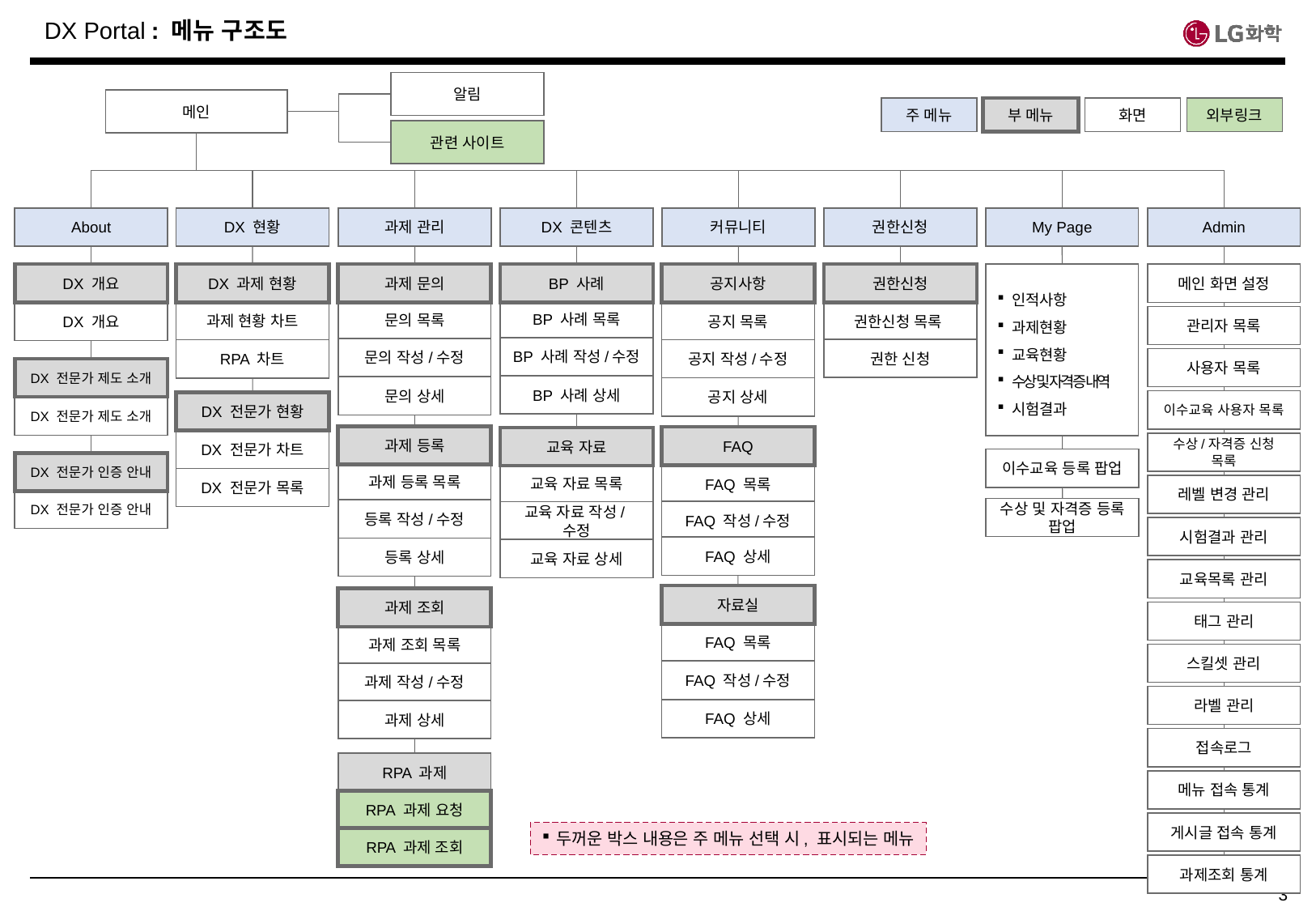

: 메뉴 구조도
알림
메인
주 메뉴
부 메뉴
화면
외부링크
관련 사이트
About
DX 현황
과제 관리
DX 콘텐츠
커뮤니티
권한신청
My Page
Admin
인적사항
과제현황
교육현황
수상 및 자격증 내역
시험결과
DX 개요
DX 과제 현황
과제 문의
BP 사례
공지사항
권한신청
메인 화면 설정
BP 사례 목록
문의 목록
과제 현황 차트
공지 목록
DX 개요
권한신청 목록
관리자 목록
BP 사례 작성/수정
문의 작성/수정
권한 신청
공지 작성/수정
RPA 차트
사용자 목록
DX 전문가 제도 소개
BP 사례 상세
문의 상세
공지 상세
이수교육 사용자 목록
DX 전문가 현황
DX 전문가 제도 소개
과제 등록
FAQ
교육 자료
DX 전문가 차트
수상/자격증 신청 목록
이수교육 등록 팝업
DX 전문가 인증 안내
과제 등록 목록
교육 자료 목록
FAQ 목록
DX 전문가 목록
레벨 변경 관리
DX 전문가 인증 안내
수상 및 자격증 등록 팝업
등록 작성/수정
FAQ 작성/수정
교육 자료 작성/수정
시험결과 관리
FAQ 상세
등록 상세
교육 자료 상세
교육목록 관리
자료실
과제 조회
태그 관리
FAQ 목록
과제 조회 목록
스킬셋 관리
FAQ 작성/수정
과제 작성/수정
라벨 관리
FAQ 상세
과제 상세
접속로그
RPA 과제
메뉴 접속 통계
RPA 과제 요청
게시글 접속 통계
두꺼운 박스 내용은 주 메뉴 선택 시, 표시되는 메뉴
RPA 과제 조회
과제조회 통계